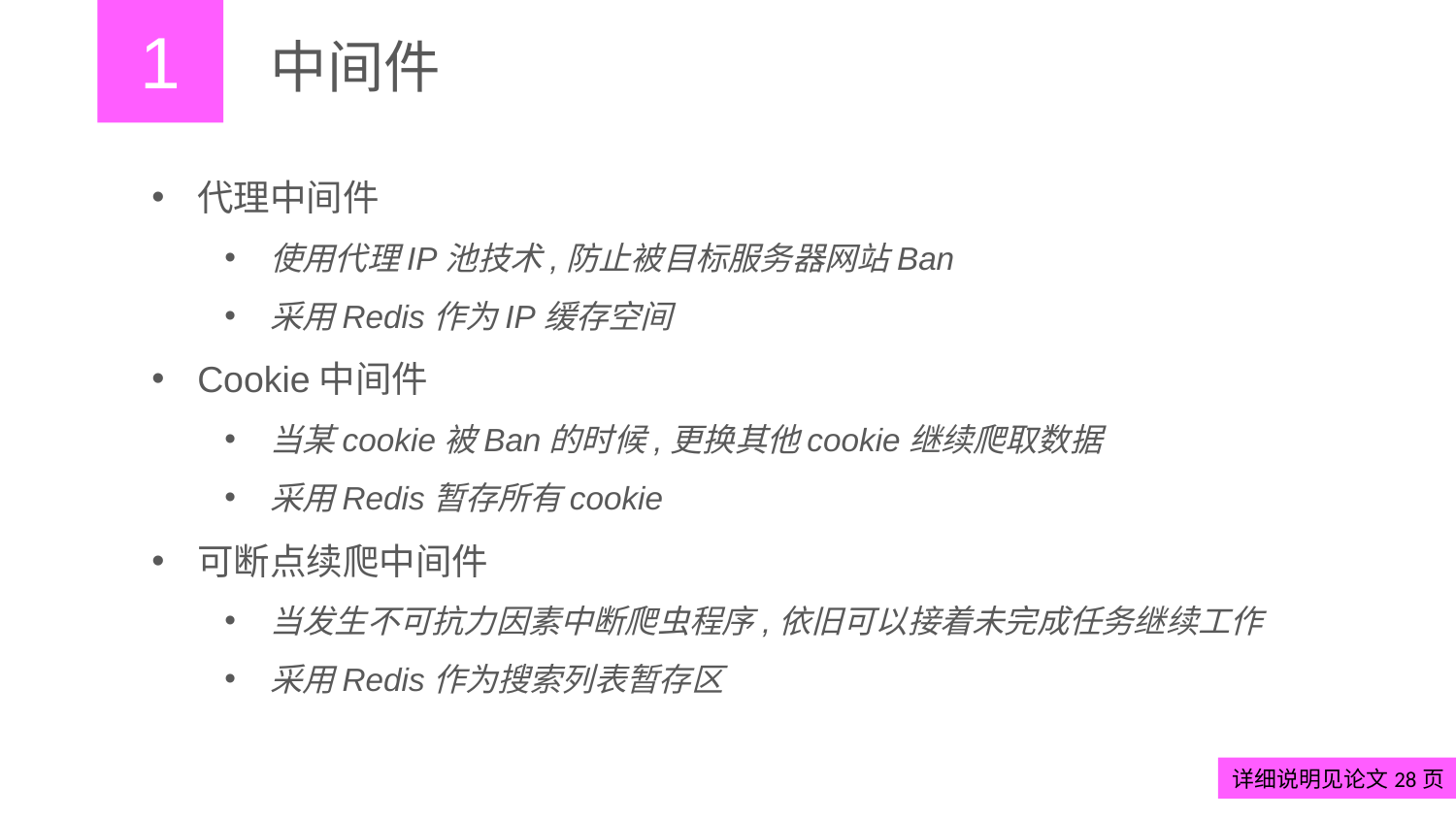

1
# 中间件
代理中间件
使用代理IP池技术,防止被目标服务器网站Ban
采用Redis作为IP缓存空间
Cookie中间件
当某cookie被Ban的时候,更换其他cookie继续爬取数据
采用Redis暂存所有cookie
可断点续爬中间件
当发生不可抗力因素中断爬虫程序,依旧可以接着未完成任务继续工作
采用Redis作为搜索列表暂存区
详细说明见论文28页